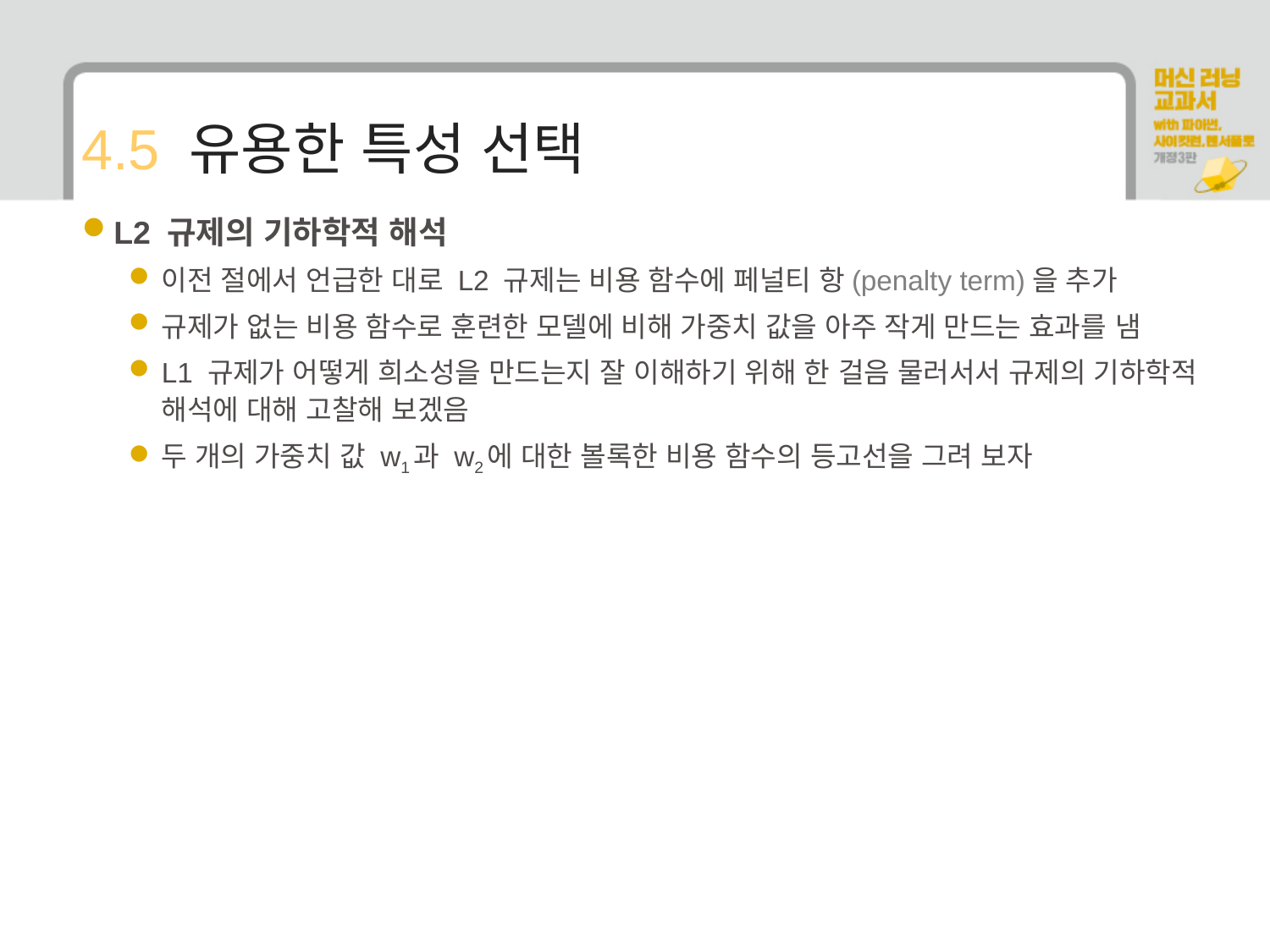

# 4.5 유용한 특성 선택
L2 규제의 기하학적 해석
이전 절에서 언급한 대로 L2 규제는 비용 함수에 페널티 항(penalty term)을 추가
규제가 없는 비용 함수로 훈련한 모델에 비해 가중치 값을 아주 작게 만드는 효과를 냄
L1 규제가 어떻게 희소성을 만드는지 잘 이해하기 위해 한 걸음 물러서서 규제의 기하학적 해석에 대해 고찰해 보겠음
두 개의 가중치 값 w1과 w2에 대한 볼록한 비용 함수의 등고선을 그려 보자